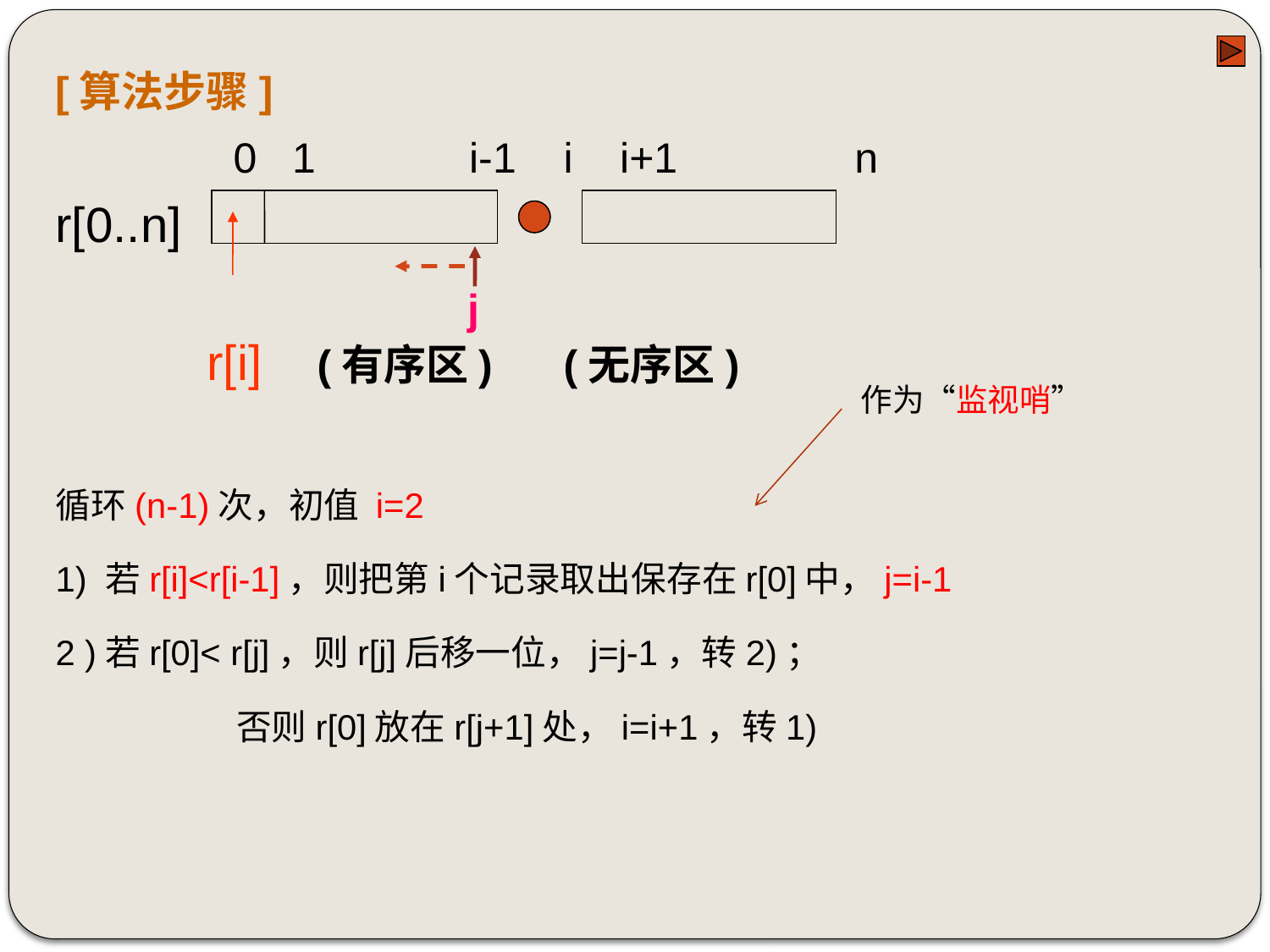

# [算法步骤]
              0   1             i-1    i    i+1               n
r[0..n]

           r[i]    (有序区)      (无序区)

循环(n-1)次，初值 i=2
1) 若r[i]<r[i-1]，则把第i个记录取出保存在r[0]中，j=i-1
2 )若r[0]< r[j]，则r[j]后移一位，j=j-1，转2)；
                      否则r[0]放在r[j+1]处，i=i+1，转1)

j
作为“监视哨”